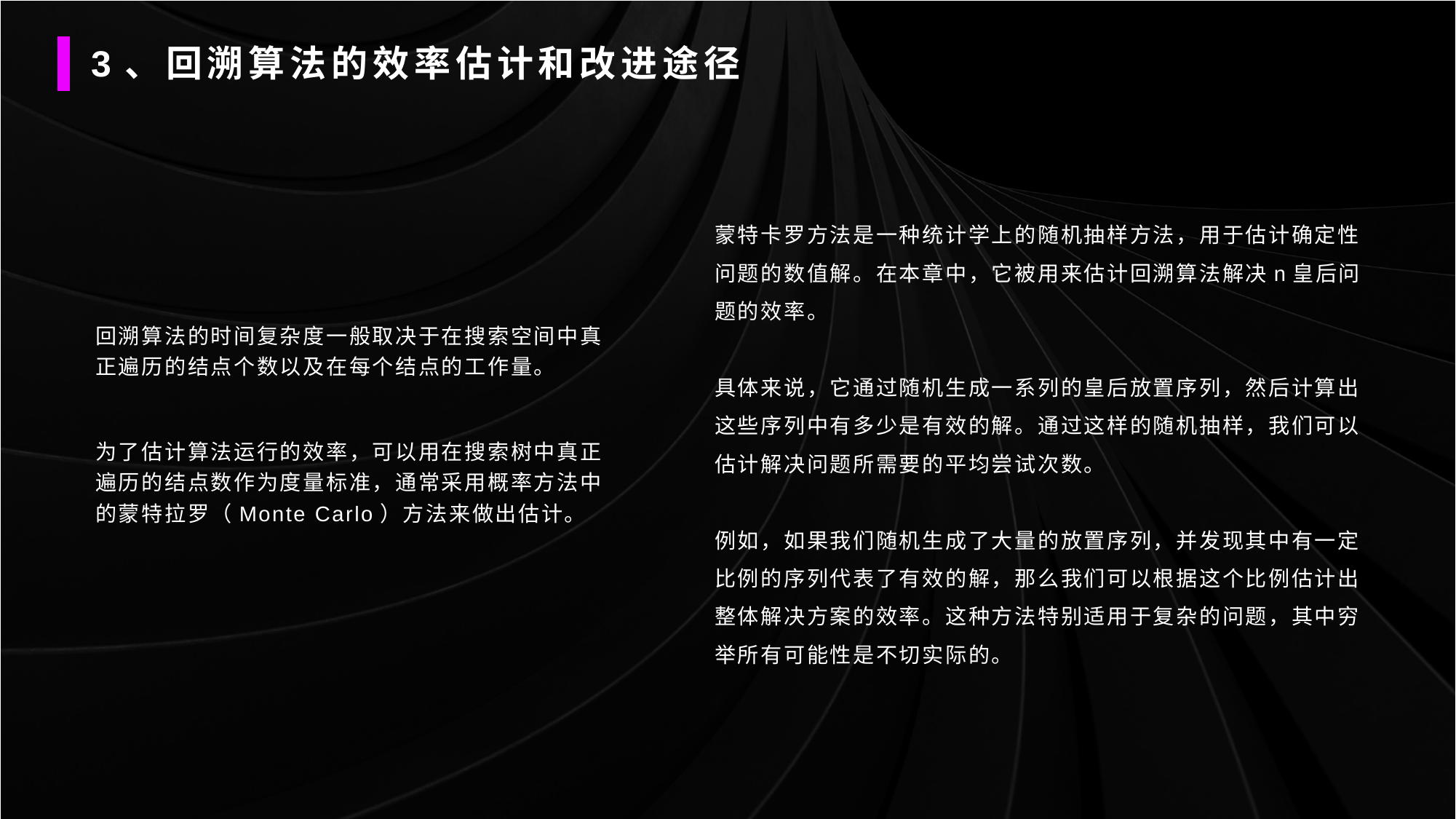

3、回溯算法的效率估计和改进途径
回溯算法的时间复杂度一般取决于在搜索空间中真正遍历的结点个数以及在每个结点的工作量。

为了估计算法运行的效率，可以用在搜索树中真正遍历的结点数作为度量标准，通常采用概率方法中的蒙特拉罗（Monte Carlo）方法来做出估计。
蒙特卡罗方法是一种统计学上的随机抽样方法，用于估计确定性问题的数值解。在本章中，它被用来估计回溯算法解决n皇后问题的效率。

具体来说，它通过随机生成一系列的皇后放置序列，然后计算出这些序列中有多少是有效的解。通过这样的随机抽样，我们可以估计解决问题所需要的平均尝试次数。

例如，如果我们随机生成了大量的放置序列，并发现其中有一定比例的序列代表了有效的解，那么我们可以根据这个比例估计出整体解决方案的效率。这种方法特别适用于复杂的问题，其中穷举所有可能性是不切实际的。